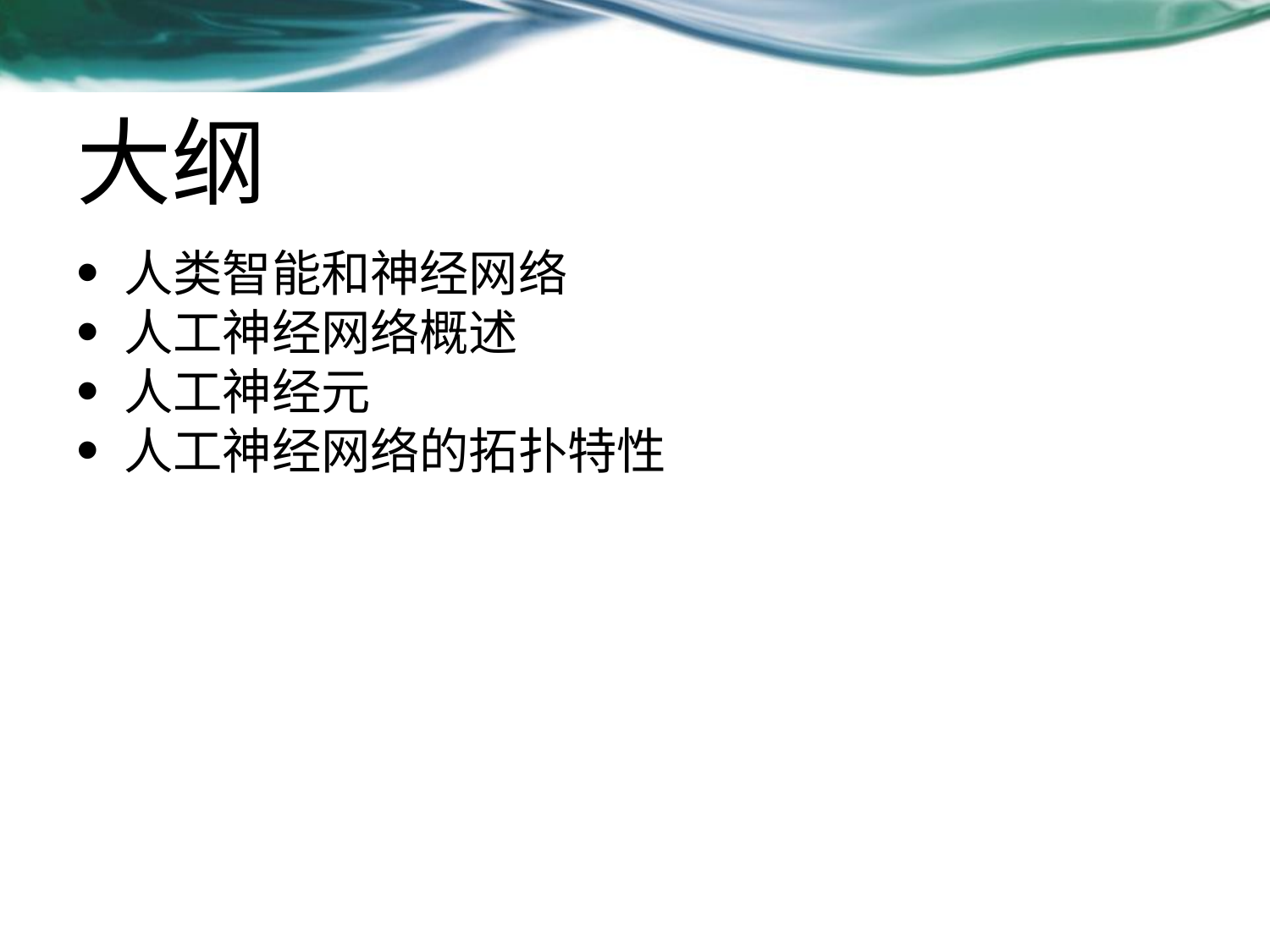

# 大纲
人类智能和神经网络
人工神经网络概述
人工神经元
人工神经网络的拓扑特性